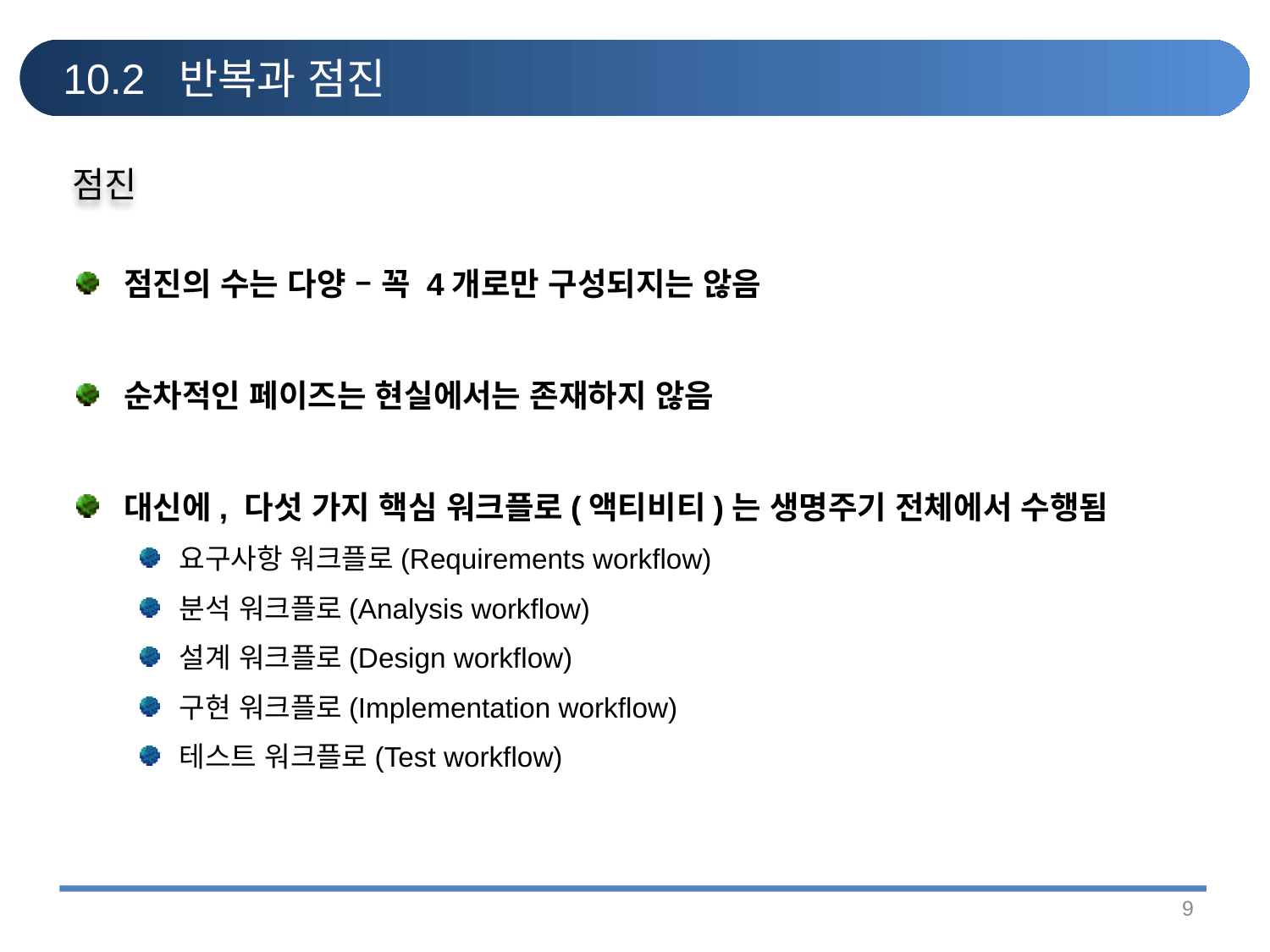

# 10.2  반복과 점진
점진
점진의 수는 다양 – 꼭 4개로만 구성되지는 않음

순차적인 페이즈는 현실에서는 존재하지 않음

대신에, 다섯 가지 핵심 워크플로(액티비티)는 생명주기 전체에서 수행됨
요구사항 워크플로(Requirements workflow)
분석 워크플로(Analysis workflow)
설계 워크플로(Design workflow)
구현 워크플로(Implementation workflow)
테스트 워크플로(Test workflow)

9